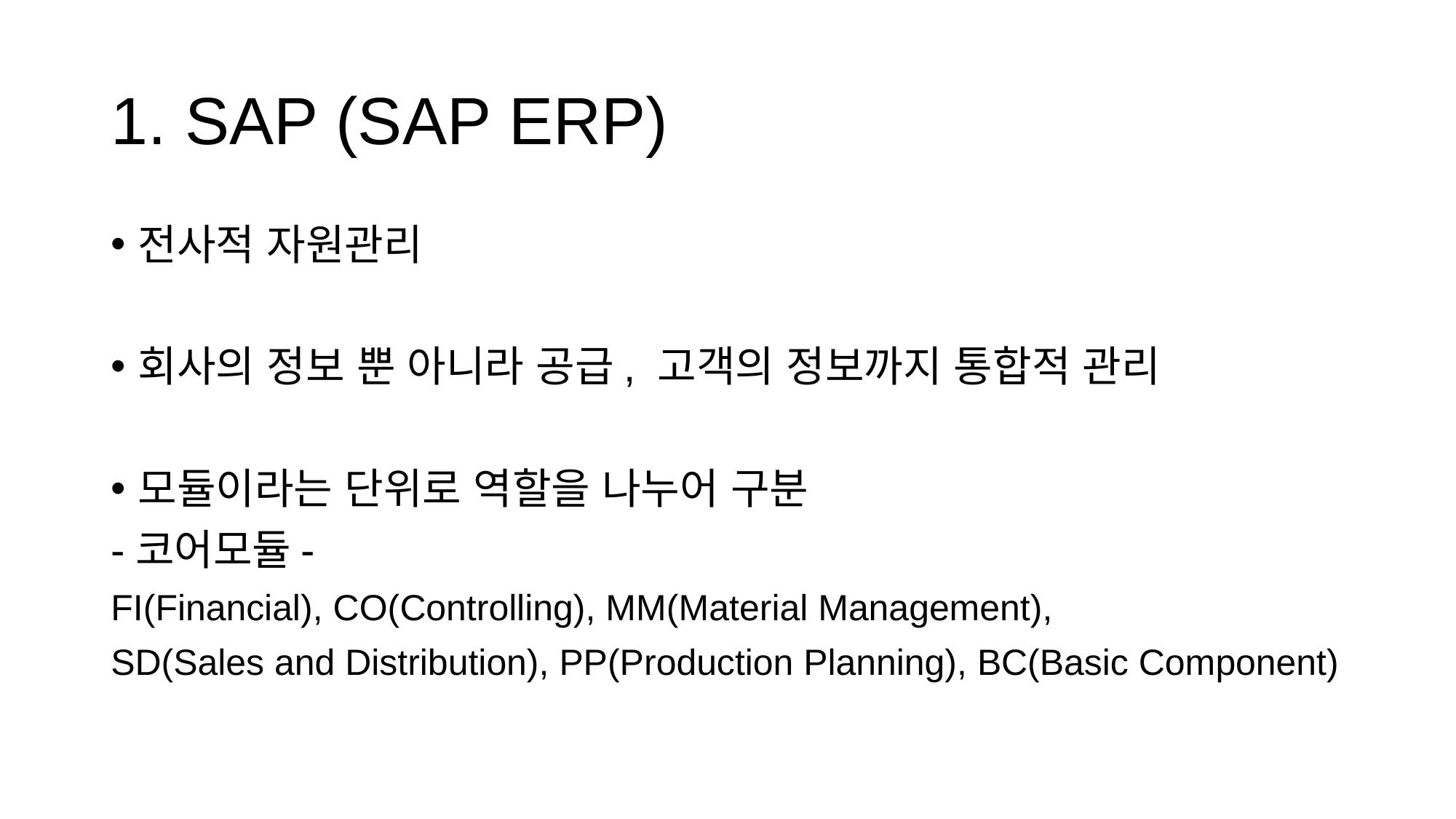

# 1. SAP (SAP ERP)
전사적 자원관리

회사의 정보 뿐 아니라 공급, 고객의 정보까지 통합적 관리

모듈이라는 단위로 역할을 나누어 구분
-코어모듈-
FI(Financial), CO(Controlling), MM(Material Management),
SD(Sales and Distribution), PP(Production Planning), BC(Basic Component)